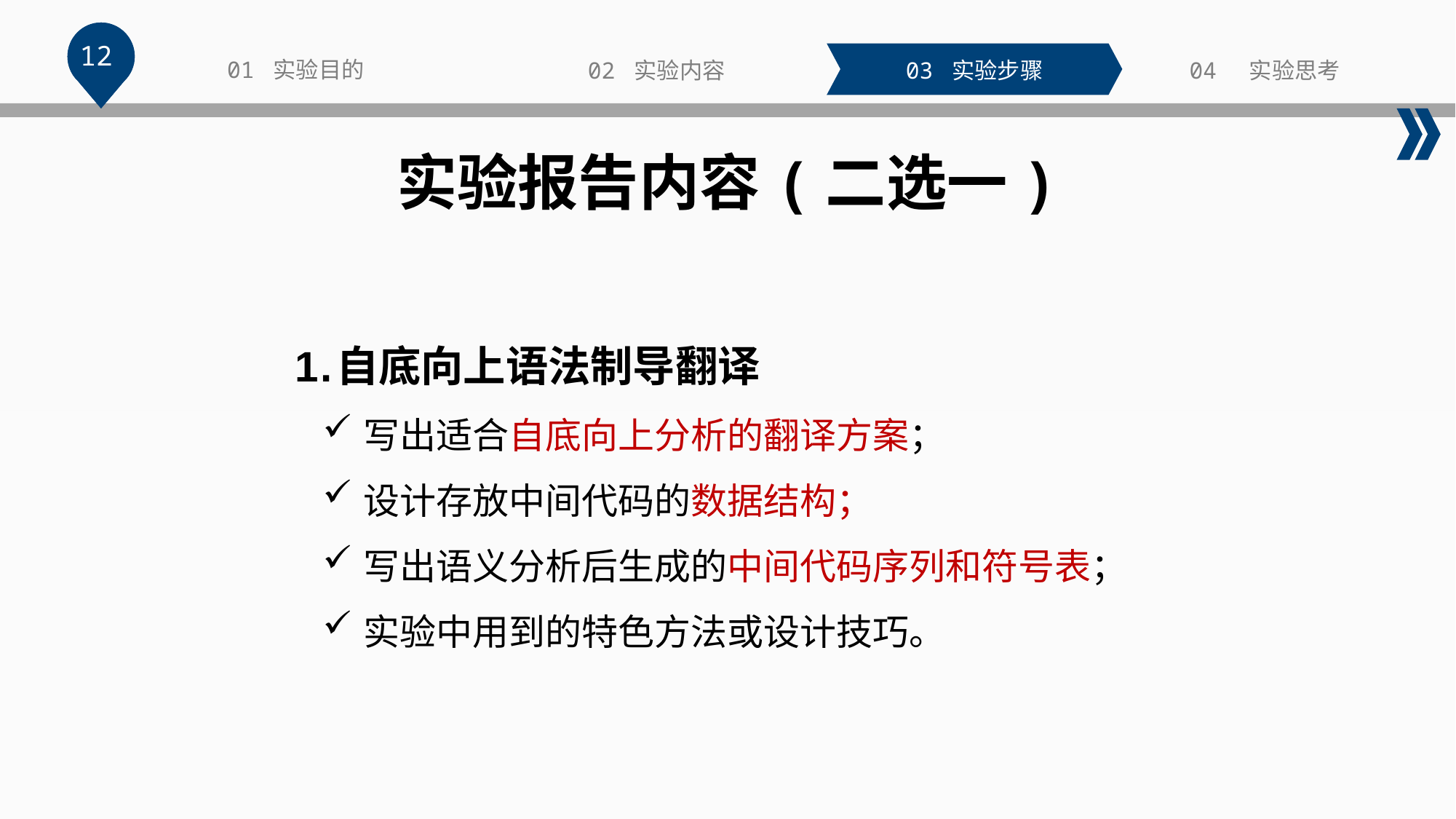

12

01 实验目的
02 实验内容
03 实验步骤
04  实验思考

实验报告内容(二选一)
自底向上语法制导翻译
写出适合自底向上分析的翻译方案；
设计存放中间代码的数据结构；
写出语义分析后生成的中间代码序列和符号表；
实验中用到的特色方法或设计技巧。